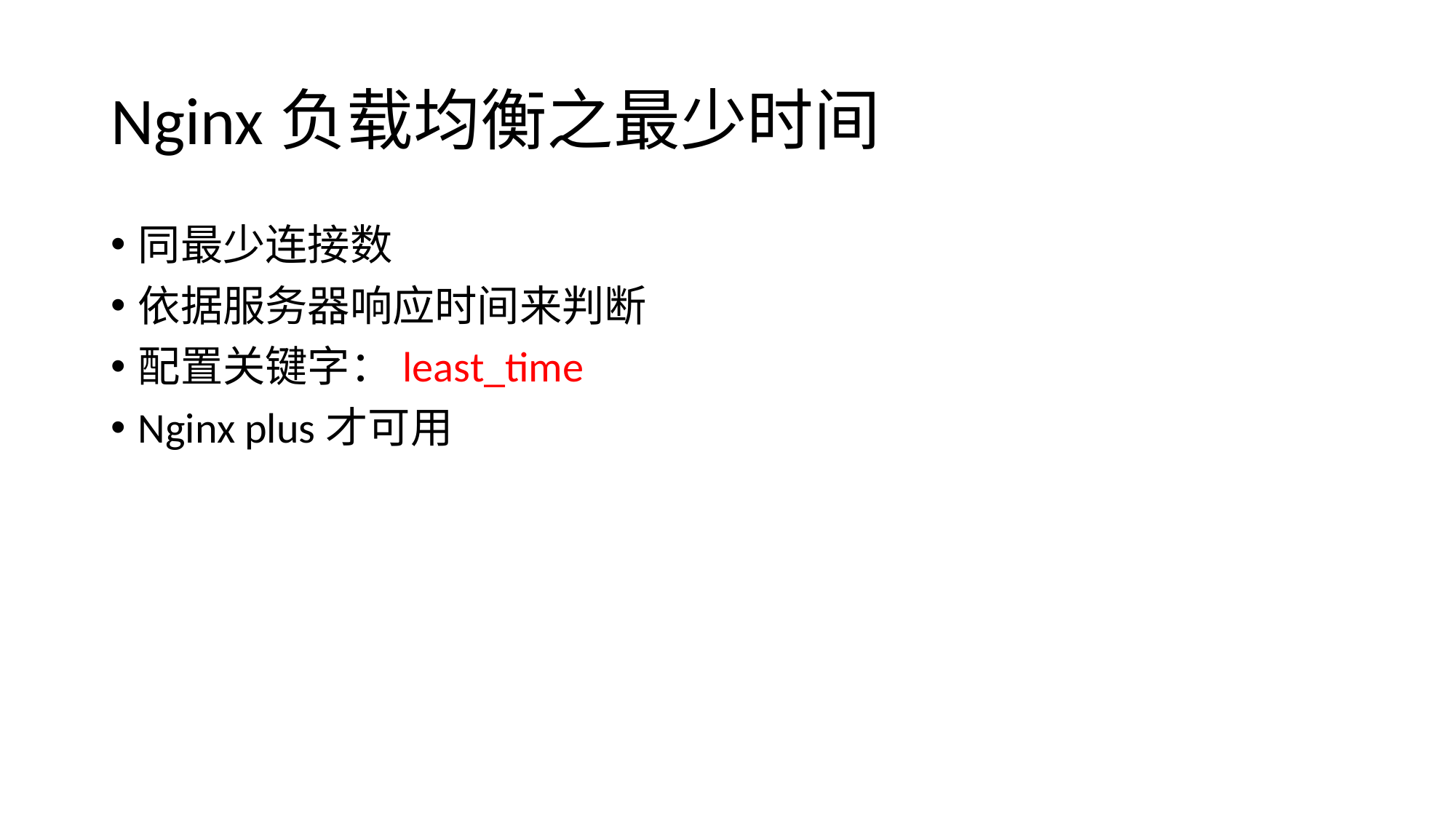

# Nginx负载均衡之最少时间
同最少连接数
依据服务器响应时间来判断
配置关键字：least_time
Nginx plus才可用